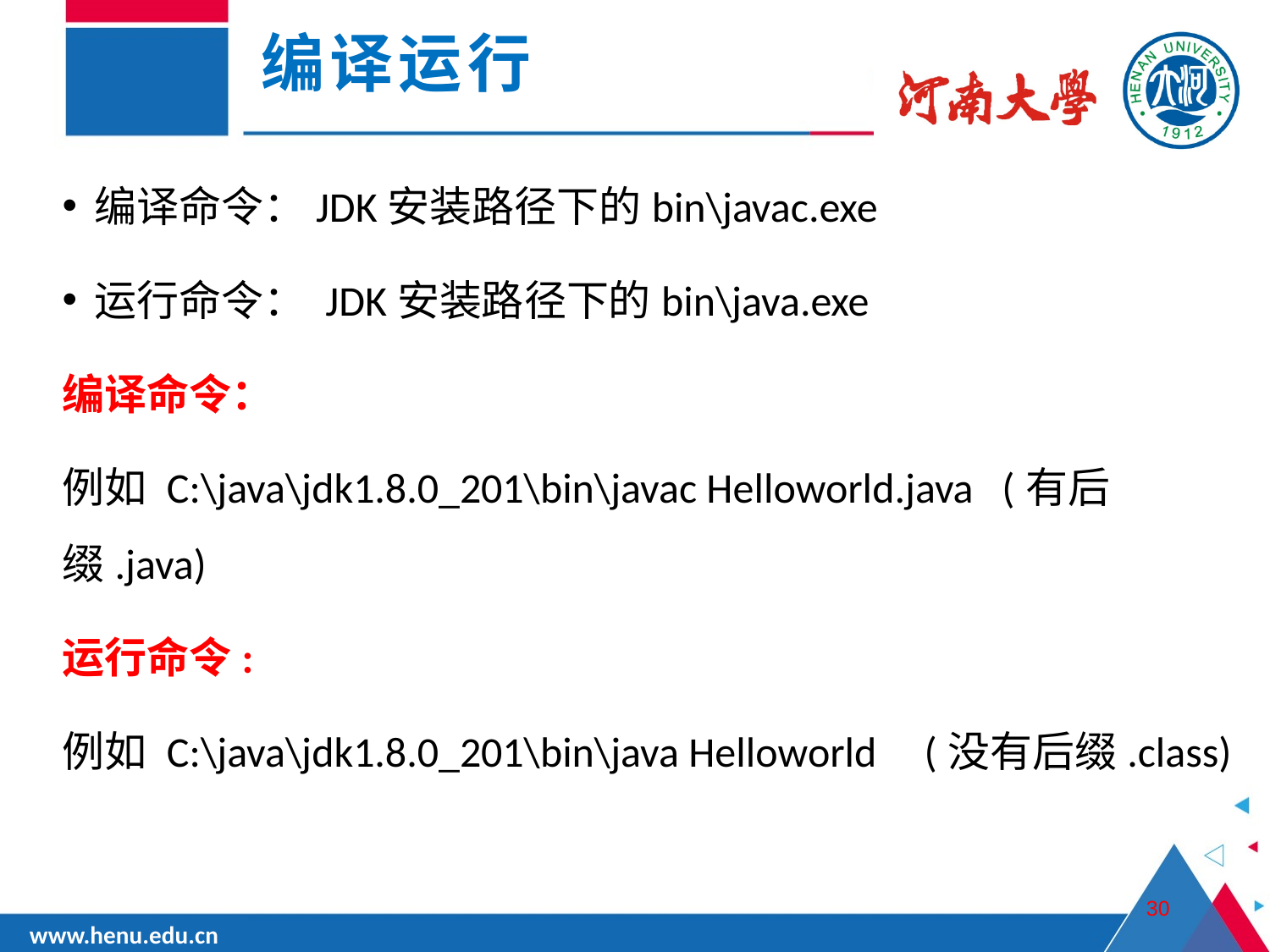

# 编译运行
编译命令：JDK安装路径下的bin\javac.exe
运行命令： JDK安装路径下的bin\java.exe
编译命令：
例如 C:\java\jdk1.8.0_201\bin\javac Helloworld.java   (有后缀.java)
运行命令:
例如 C:\java\jdk1.8.0_201\bin\java Helloworld     (没有后缀.class)

30